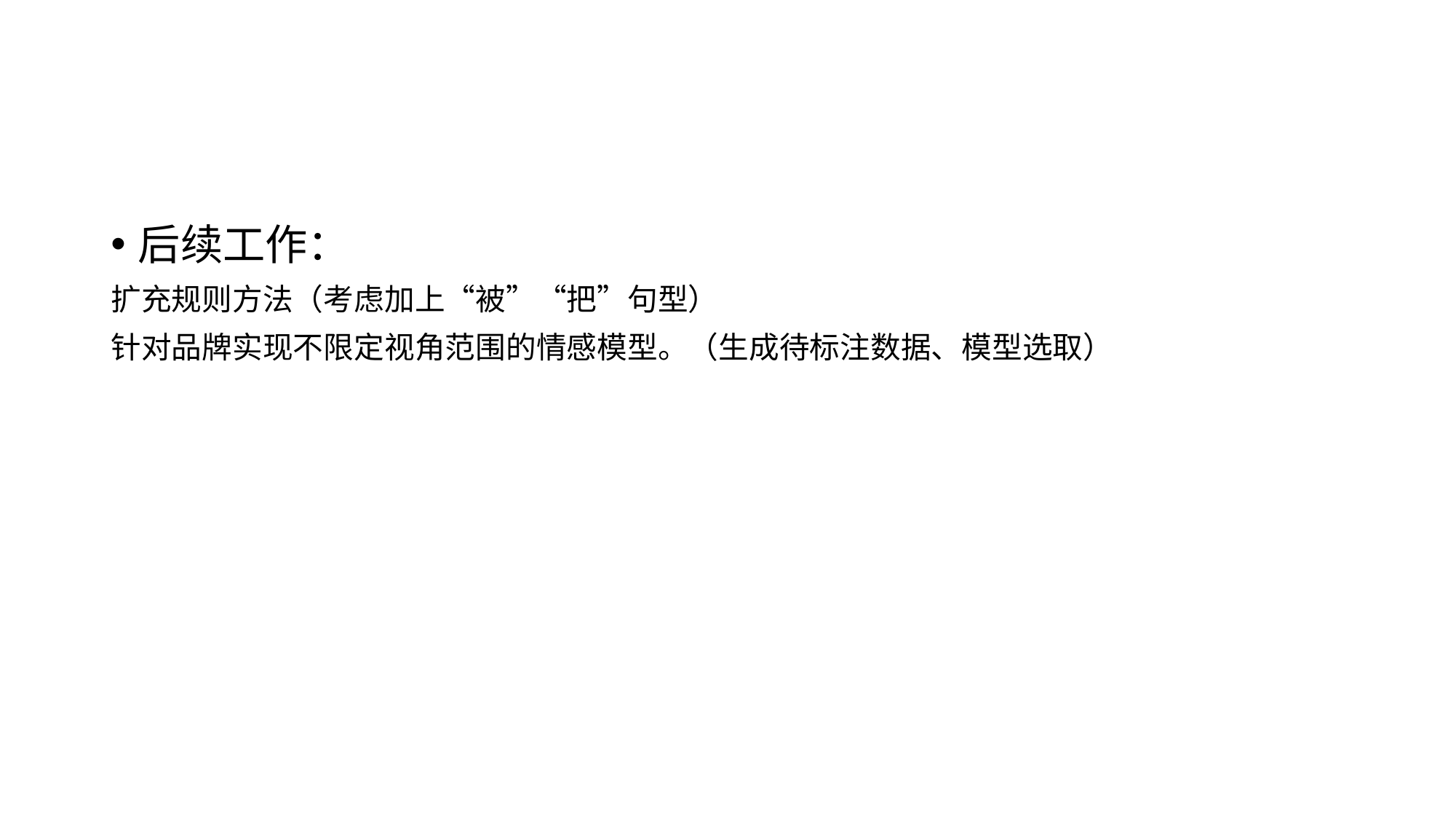

#
后续工作：
扩充规则方法（考虑加上“被”“把”句型）
针对品牌实现不限定视角范围的情感模型。（生成待标注数据、模型选取）